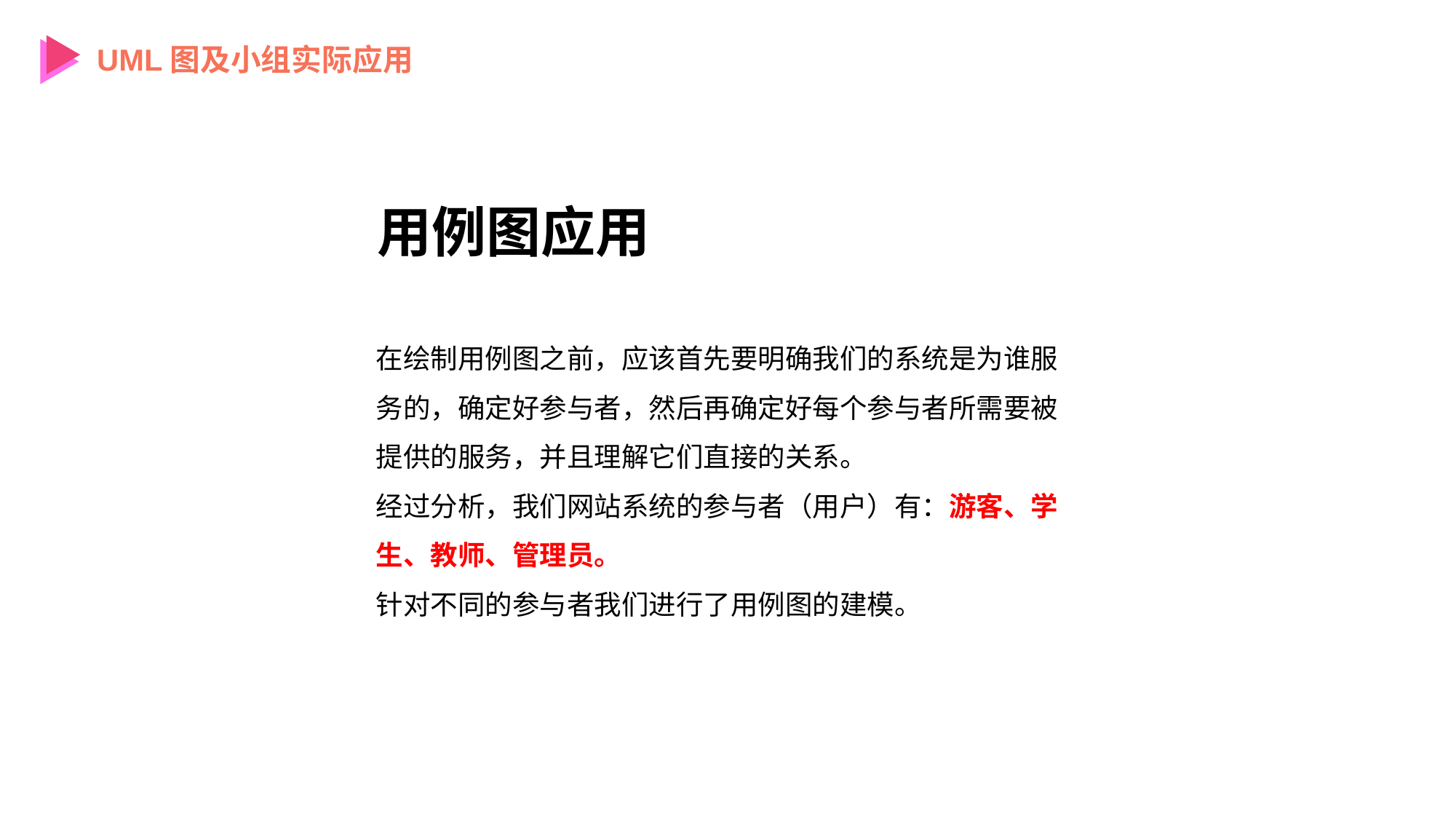

UML图及小组实际应用

用例图应用
在绘制用例图之前，应该首先要明确我们的系统是为谁服务的，确定好参与者，然后再确定好每个参与者所需要被提供的服务，并且理解它们直接的关系。
经过分析，我们网站系统的参与者（用户）有：游客、学生、教师、管理员。
针对不同的参与者我们进行了用例图的建模。